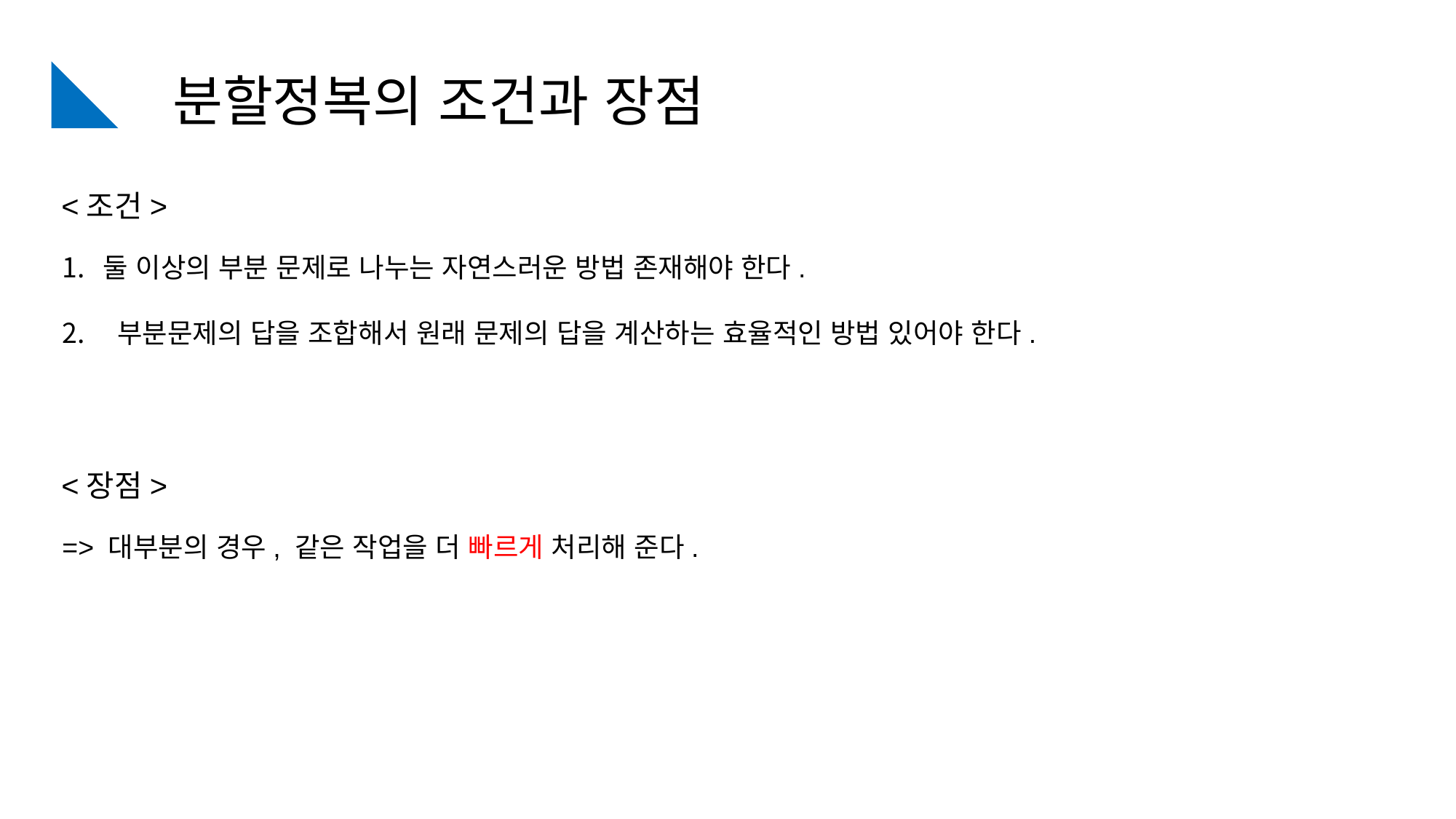

분할정복의 조건과 장점

<조건>
둘 이상의 부분 문제로 나누는 자연스러운 방법 존재해야 한다.

 부분문제의 답을 조합해서 원래 문제의 답을 계산하는 효율적인 방법 있어야 한다.
<장점>
=> 대부분의 경우, 같은 작업을 더 빠르게 처리해 준다.